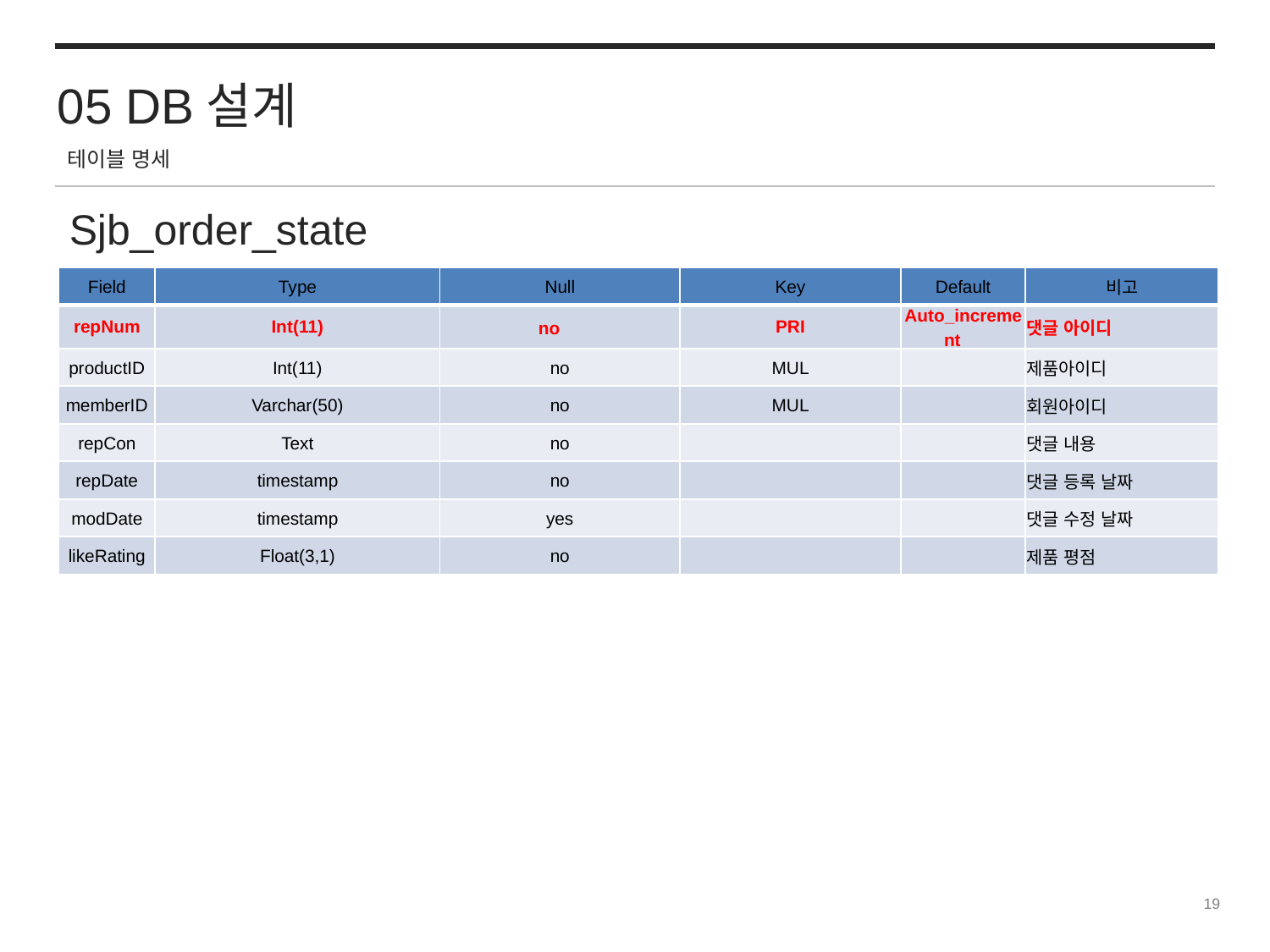

05 DB설계
테이블 명세
 Sjb_order_state
| Field | Type | Null | Key | Default | 비고 |
| --- | --- | --- | --- | --- | --- |
| repNum | Int(11) | no | PRI | Auto\_increment | 댓글 아이디 |
| productID | Int(11) | no | MUL |  | 제품아이디 |
| memberID | Varchar(50) | no | MUL |  | 회원아이디 |
| repCon | Text | no |  |  | 댓글 내용 |
| repDate | timestamp | no |  |  | 댓글 등록 날짜 |
| modDate | timestamp | yes |  |  | 댓글 수정 날짜 |
| likeRating | Float(3,1) | no |  |  | 제품 평점 |